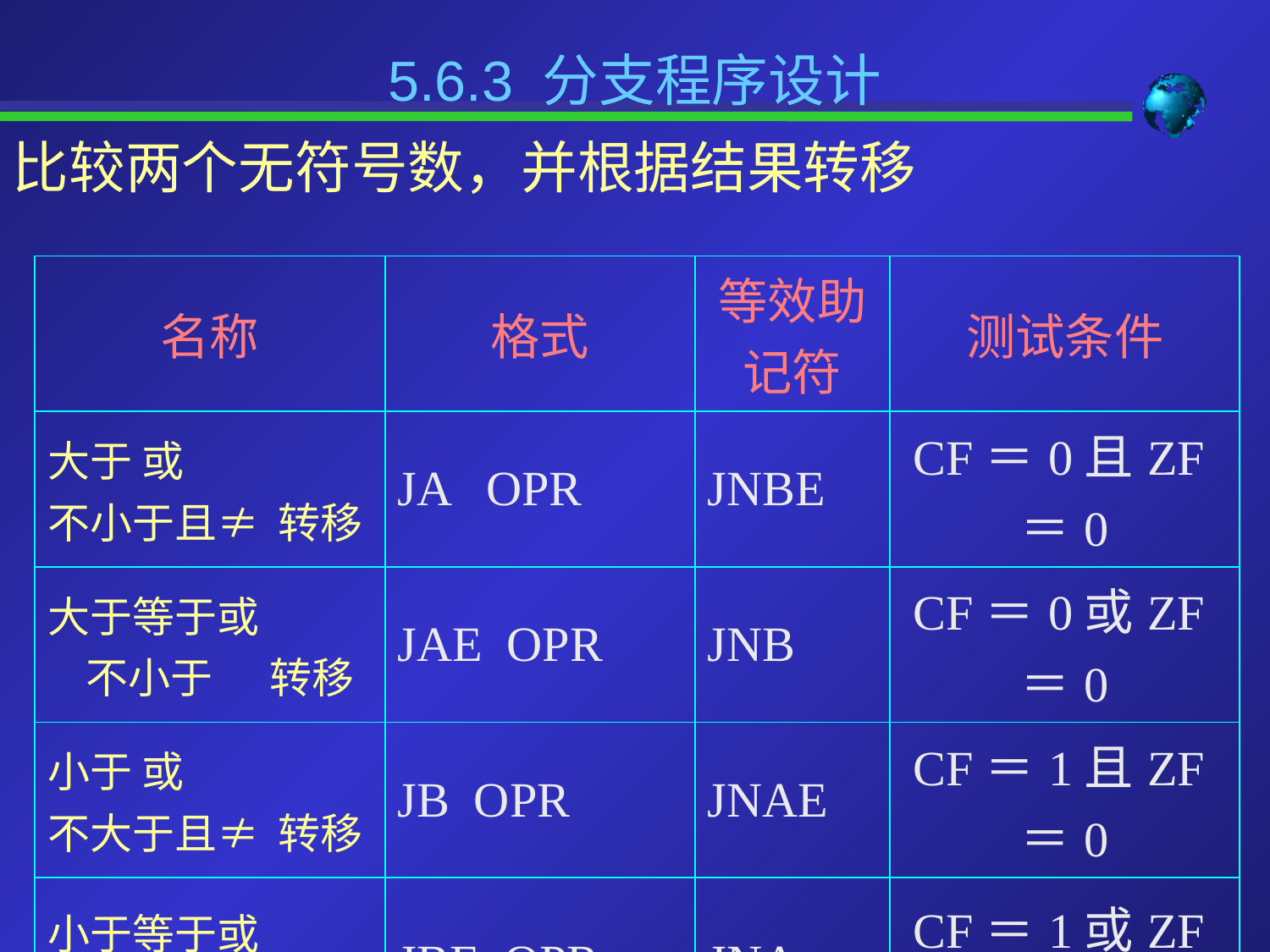

# 5.6.3 分支程序设计
比较两个无符号数，并根据结果转移
| 名称 | 格式 | 等效助记符 | 测试条件 |
| --- | --- | --- | --- |
| 大于 或 不小于且≠ 转移 | JA OPR | JNBE | CF＝0且ZF＝0 |
| 大于等于或 不小于 转移 | JAE OPR | JNB | CF＝0或ZF＝0 |
| 小于 或 不大于且≠ 转移 | JB OPR | JNAE | CF＝1且ZF＝0 |
| 小于等于或 不大于 转移 | JBE OPR | JNA | CF＝1或ZF＝0 |
17